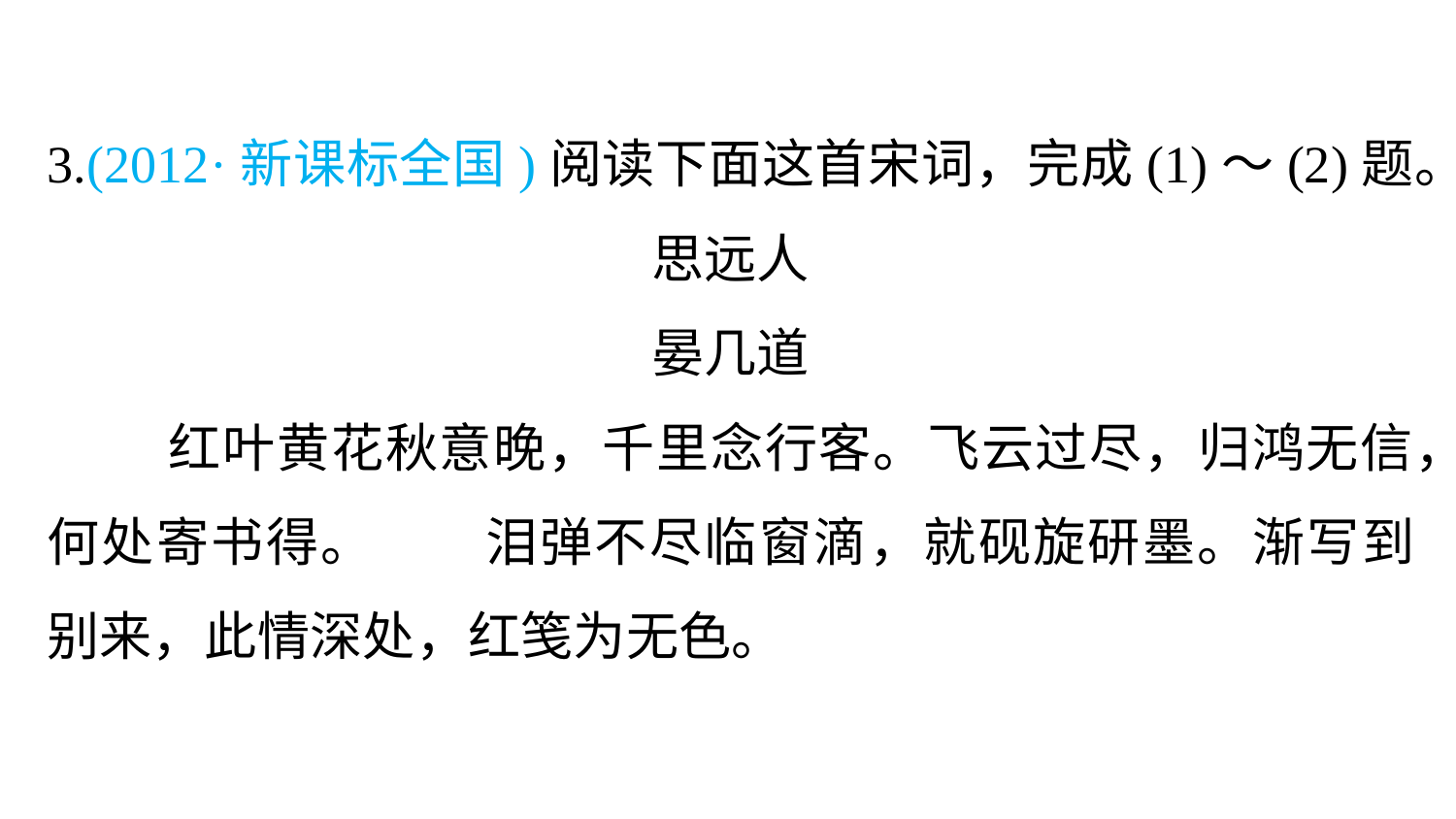

3.(2012·新课标全国)阅读下面这首宋词，完成(1)～(2)题。
思远人
晏几道
        红叶黄花秋意晚，千里念行客。飞云过尽，归鸿无信，何处寄书得。　　泪弹不尽临窗滴，就砚旋研墨。渐写到别来，此情深处，红笺为无色。